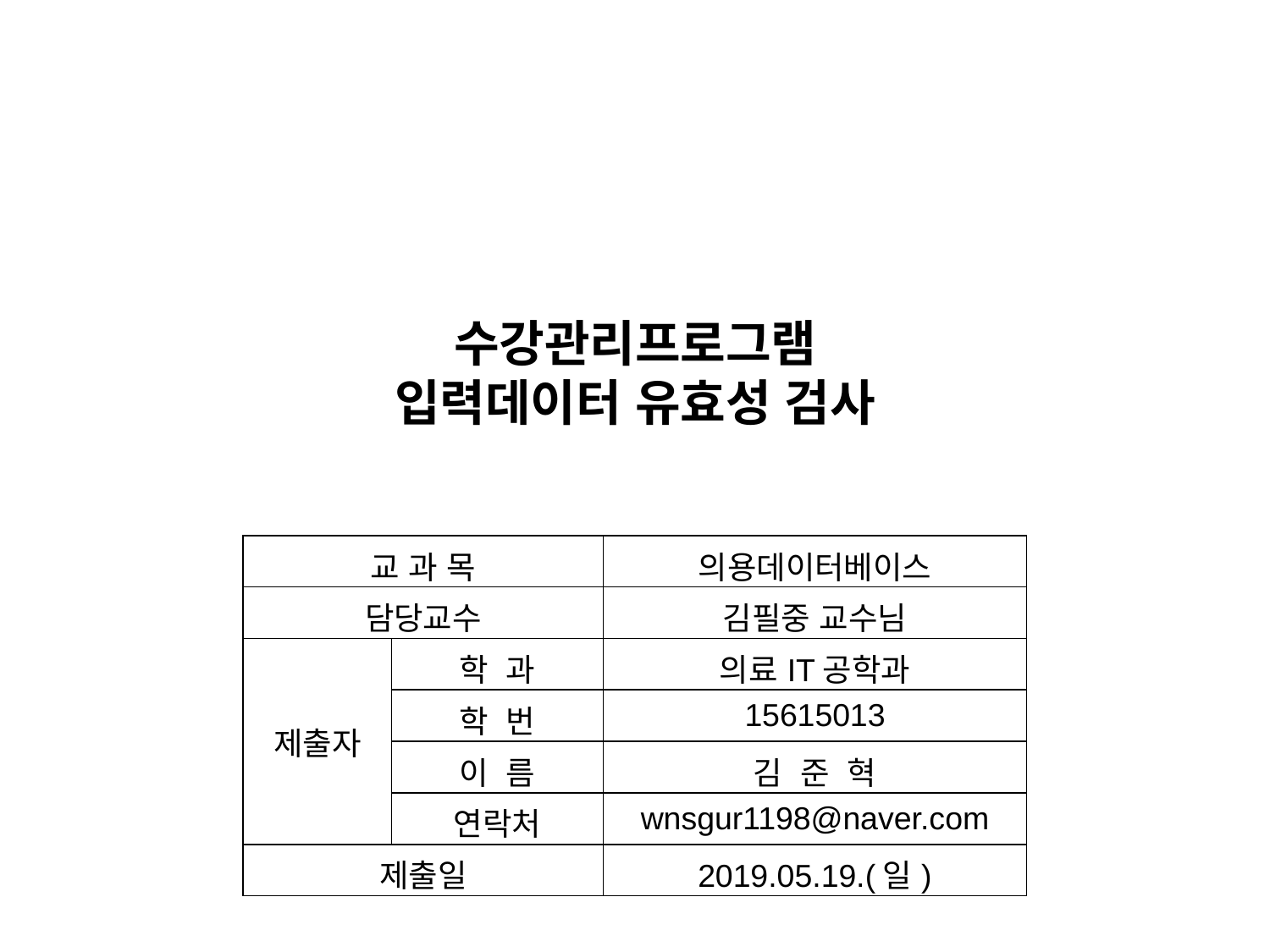

수강관리프로그램
입력데이터 유효성 검사
| 교 과 목 |  | 의용데이터베이스 |
| --- | --- | --- |
| 담당교수 |  | 김필중 교수님 |
| 제출자 | 학 과 | 의료IT공학과 |
|  | 학 번 | 15615013 |
|  | 이 름 | 김 준 혁 |
|  | 연락처 | wnsgur1198@naver.com |
| 제출일 |  | 2019.05.19.(일) |